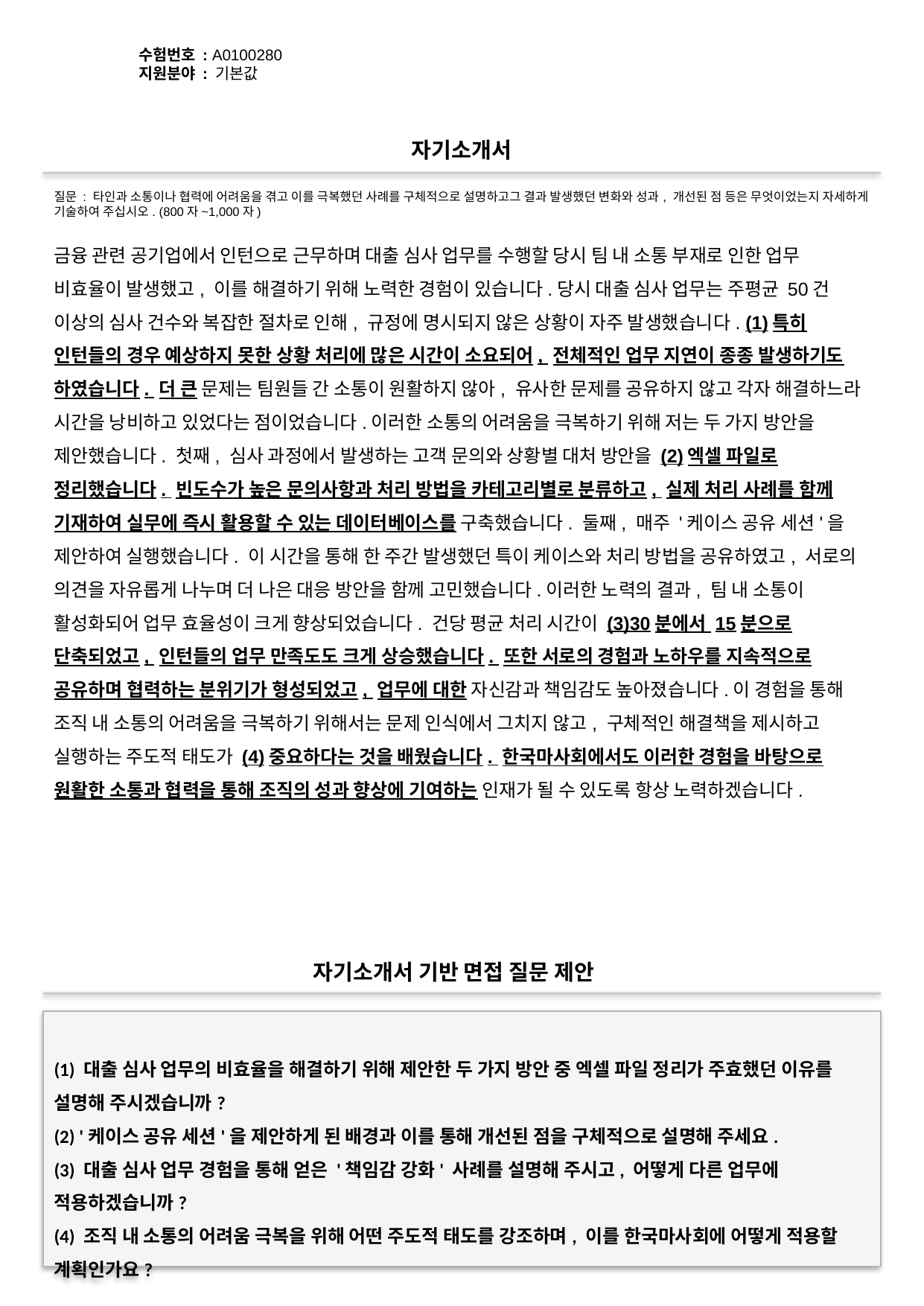

수험번호 : A0100280
지원분야 : 기본값
#

자기소개서

질문 : 타인과 소통이나 협력에 어려움을 겪고 이를 극복했던 사례를 구체적으로 설명하고그 결과 발생했던 변화와 성과, 개선된 점 등은 무엇이었는지 자세하게 기술하여 주십시오. (800자~1,000자)

금융 관련 공기업에서 인턴으로 근무하며 대출 심사 업무를 수행할 당시 팀 내 소통 부재로 인한 업무 비효율이 발생했고, 이를 해결하기 위해 노력한 경험이 있습니다.당시 대출 심사 업무는 주평균 50건 이상의 심사 건수와 복잡한 절차로 인해, 규정에 명시되지 않은 상황이 자주 발생했습니다. (1)특히 인턴들의 경우 예상하지 못한 상황 처리에 많은 시간이 소요되어, 전체적인 업무 지연이 종종 발생하기도 하였습니다. 더 큰 문제는 팀원들 간 소통이 원활하지 않아, 유사한 문제를 공유하지 않고 각자 해결하느라 시간을 낭비하고 있었다는 점이었습니다.이러한 소통의 어려움을 극복하기 위해 저는 두 가지 방안을 제안했습니다. 첫째, 심사 과정에서 발생하는 고객 문의와 상황별 대처 방안을 (2)엑셀 파일로 정리했습니다. 빈도수가 높은 문의사항과 처리 방법을 카테고리별로 분류하고, 실제 처리 사례를 함께 기재하여 실무에 즉시 활용할 수 있는 데이터베이스를 구축했습니다. 둘째, 매주 '케이스 공유 세션'을 제안하여 실행했습니다. 이 시간을 통해 한 주간 발생했던 특이 케이스와 처리 방법을 공유하였고, 서로의 의견을 자유롭게 나누며 더 나은 대응 방안을 함께 고민했습니다.이러한 노력의 결과, 팀 내 소통이 활성화되어 업무 효율성이 크게 향상되었습니다. 건당 평균 처리 시간이 (3)30분에서 15분으로 단축되었고, 인턴들의 업무 만족도도 크게 상승했습니다. 또한 서로의 경험과 노하우를 지속적으로 공유하며 협력하는 분위기가 형성되었고, 업무에 대한 자신감과 책임감도 높아졌습니다.이 경험을 통해 조직 내 소통의 어려움을 극복하기 위해서는 문제 인식에서 그치지 않고, 구체적인 해결책을 제시하고 실행하는 주도적 태도가 (4)중요하다는 것을 배웠습니다. 한국마사회에서도 이러한 경험을 바탕으로 원활한 소통과 협력을 통해 조직의 성과 향상에 기여하는 인재가 될 수 있도록 항상 노력하겠습니다.

자기소개서 기반 면접 질문 제안

(1) 대출 심사 업무의 비효율을 해결하기 위해 제안한 두 가지 방안 중 엑셀 파일 정리가 주효했던 이유를 설명해 주시겠습니까?
(2) '케이스 공유 세션'을 제안하게 된 배경과 이를 통해 개선된 점을 구체적으로 설명해 주세요.
(3) 대출 심사 업무 경험을 통해 얻은 '책임감 강화' 사례를 설명해 주시고, 어떻게 다른 업무에 적용하겠습니까?
(4) 조직 내 소통의 어려움 극복을 위해 어떤 주도적 태도를 강조하며, 이를 한국마사회에 어떻게 적용할 계획인가요?